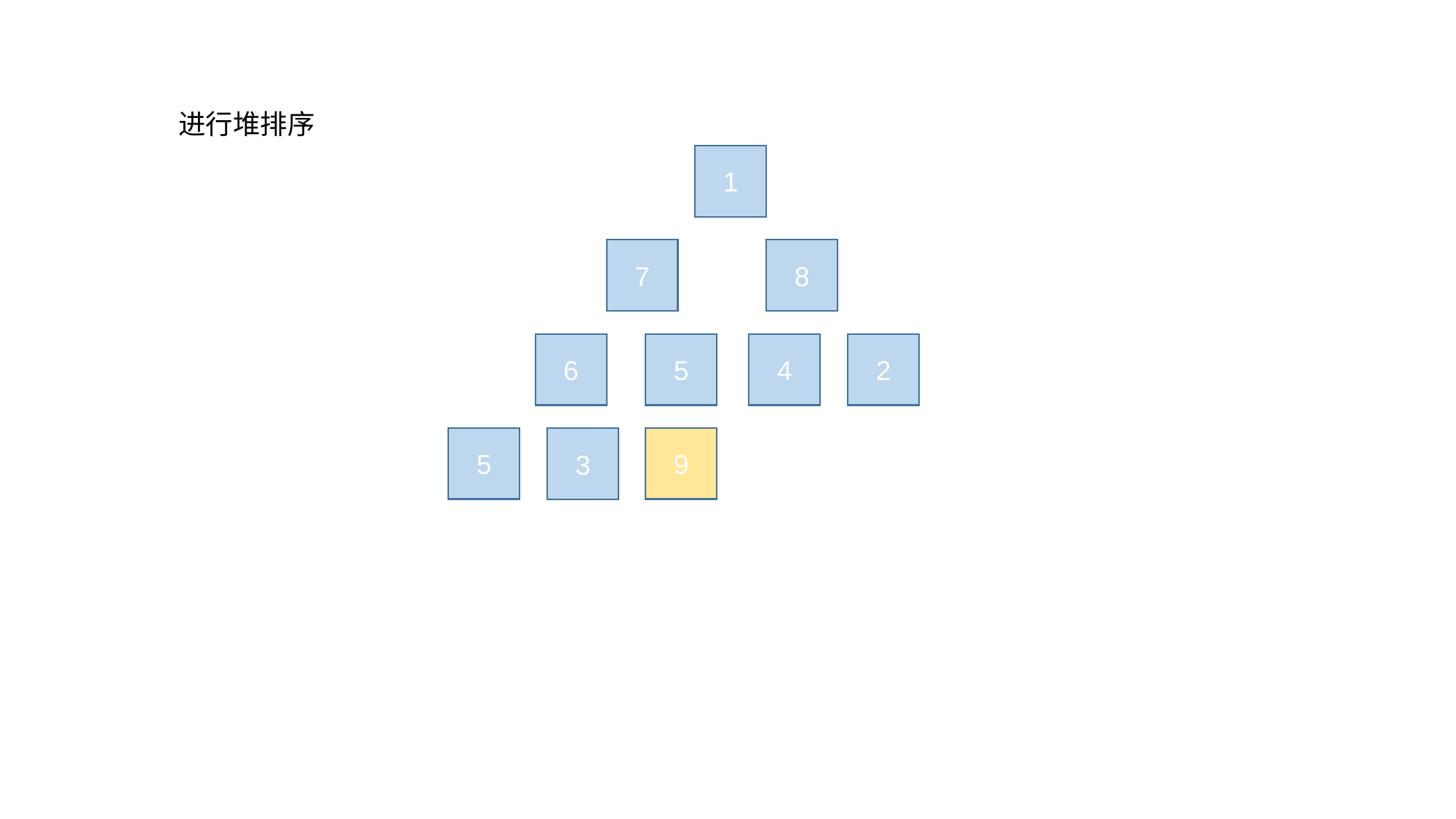

进行堆排序
1
7
8
6
5
4
2
5
9
3